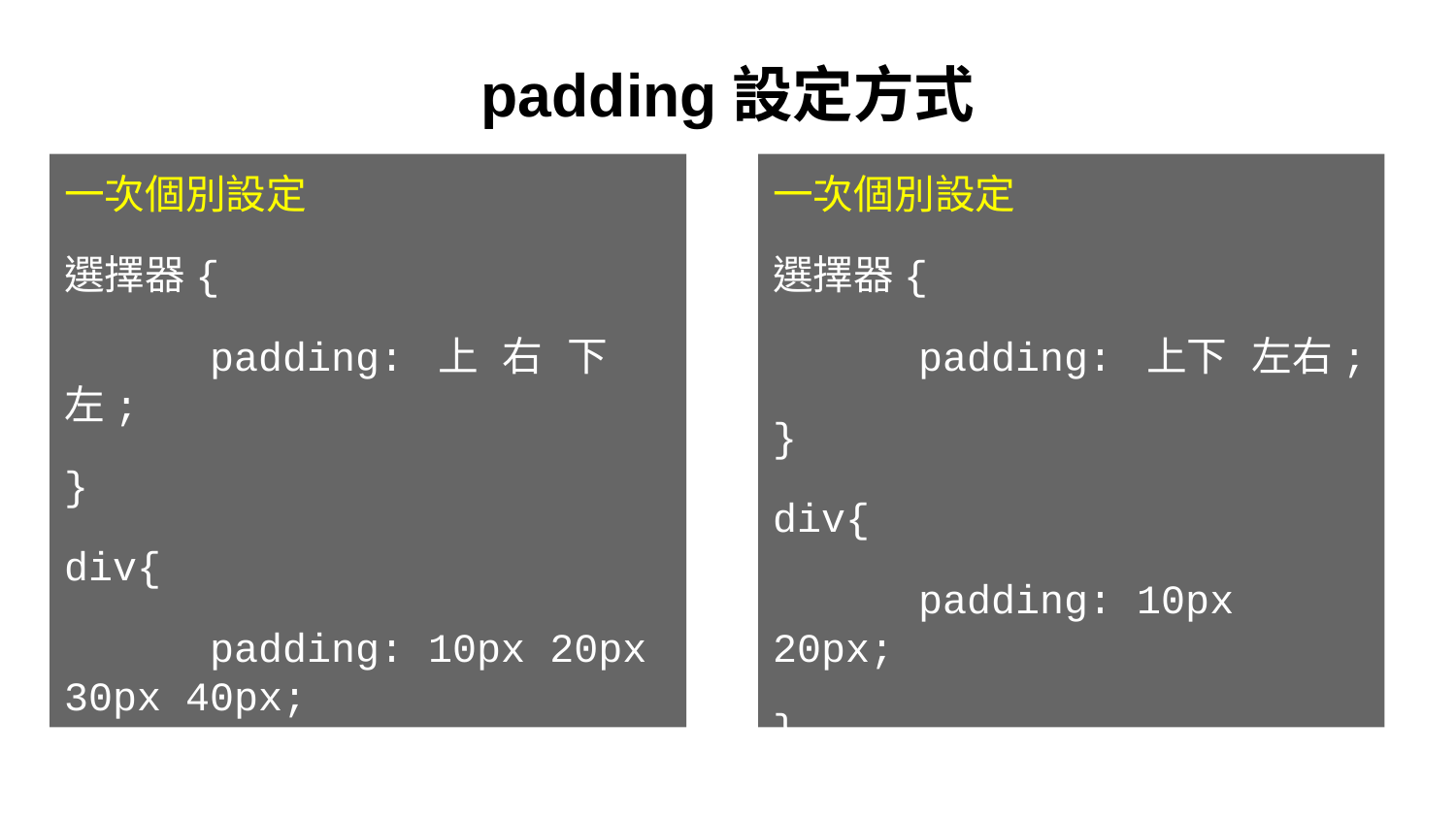

padding設定方式
一次個別設定
選擇器{
	padding: 上下 左右;
}
div{
	padding: 10px 20px;
}
一次個別設定
選擇器{
	padding: 上 右 下 左;
}
div{
	padding: 10px 20px 30px 40px;
}